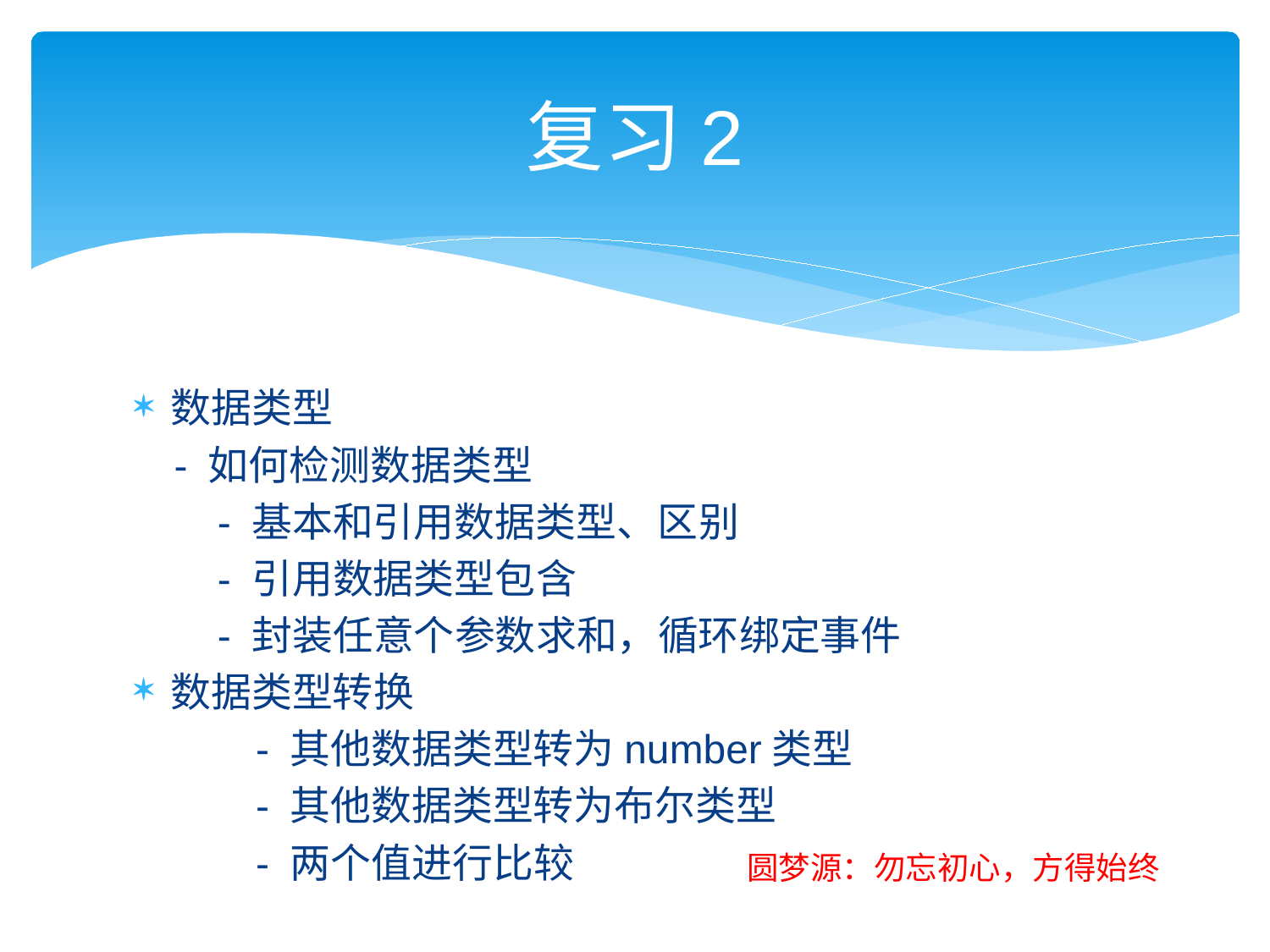

# 复习2

数据类型
	- 如何检测数据类型
	- 基本和引用数据类型、区别
	- 引用数据类型包含
	- 封装任意个参数求和，循环绑定事件
数据类型转换
	- 其他数据类型转为number类型
	- 其他数据类型转为布尔类型
	- 两个值进行比较